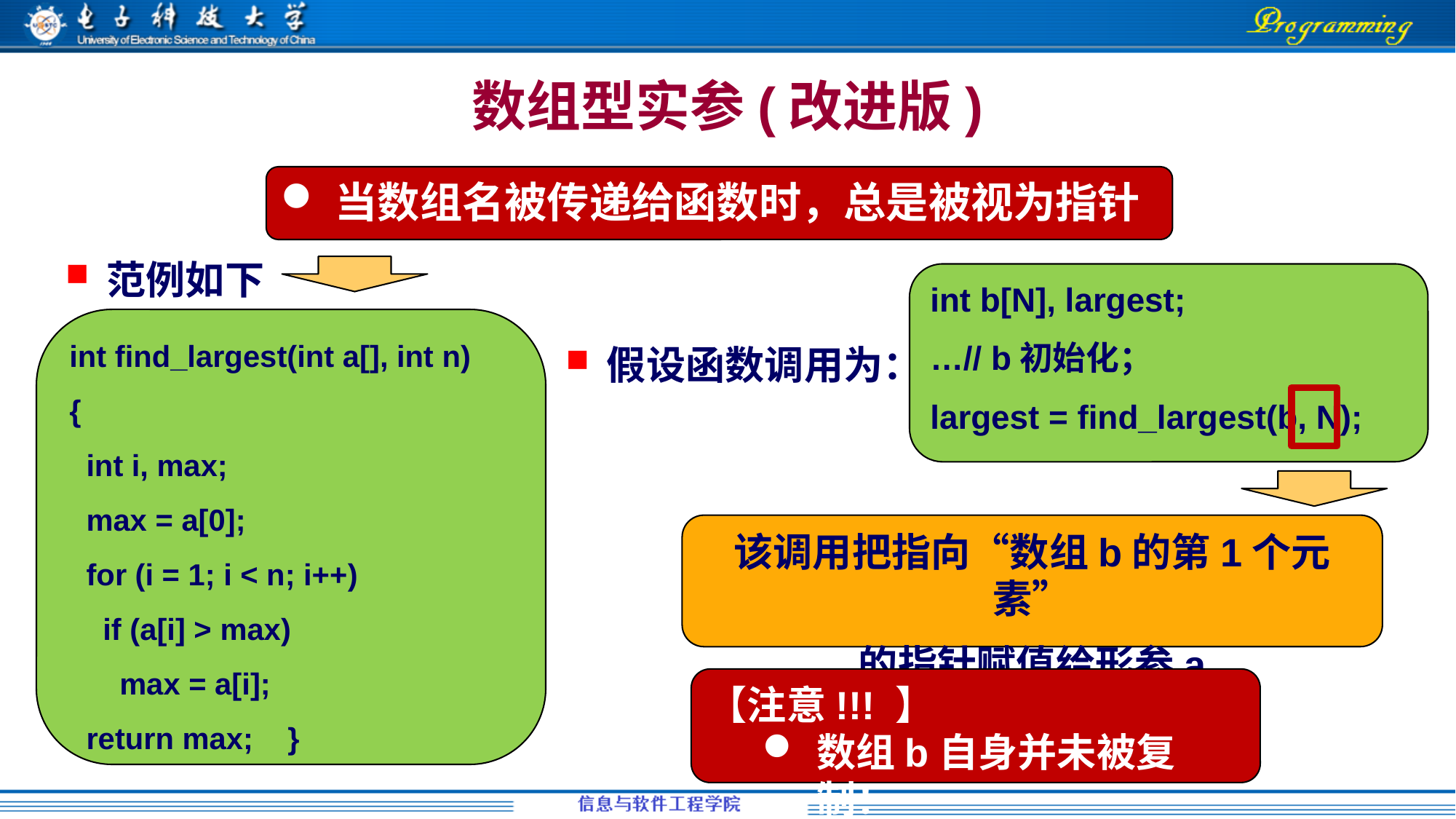

# 数组型实参(改进版)
当数组名被传递给函数时，总是被视为指针
范例如下

int b[N], largest;
…// b初始化；
largest = find_largest(b, N);
int find_largest(int a[], int n)
{
  int i, max;
  max = a[0];
  for (i = 1; i < n; i++)
    if (a[i] > max)
      max = a[i];
  return max;	}
假设函数调用为：

该调用把指向“数组b的第1个元素”
的指针赋值给形参a
【注意!!! 】
数组b自身并未被复制！